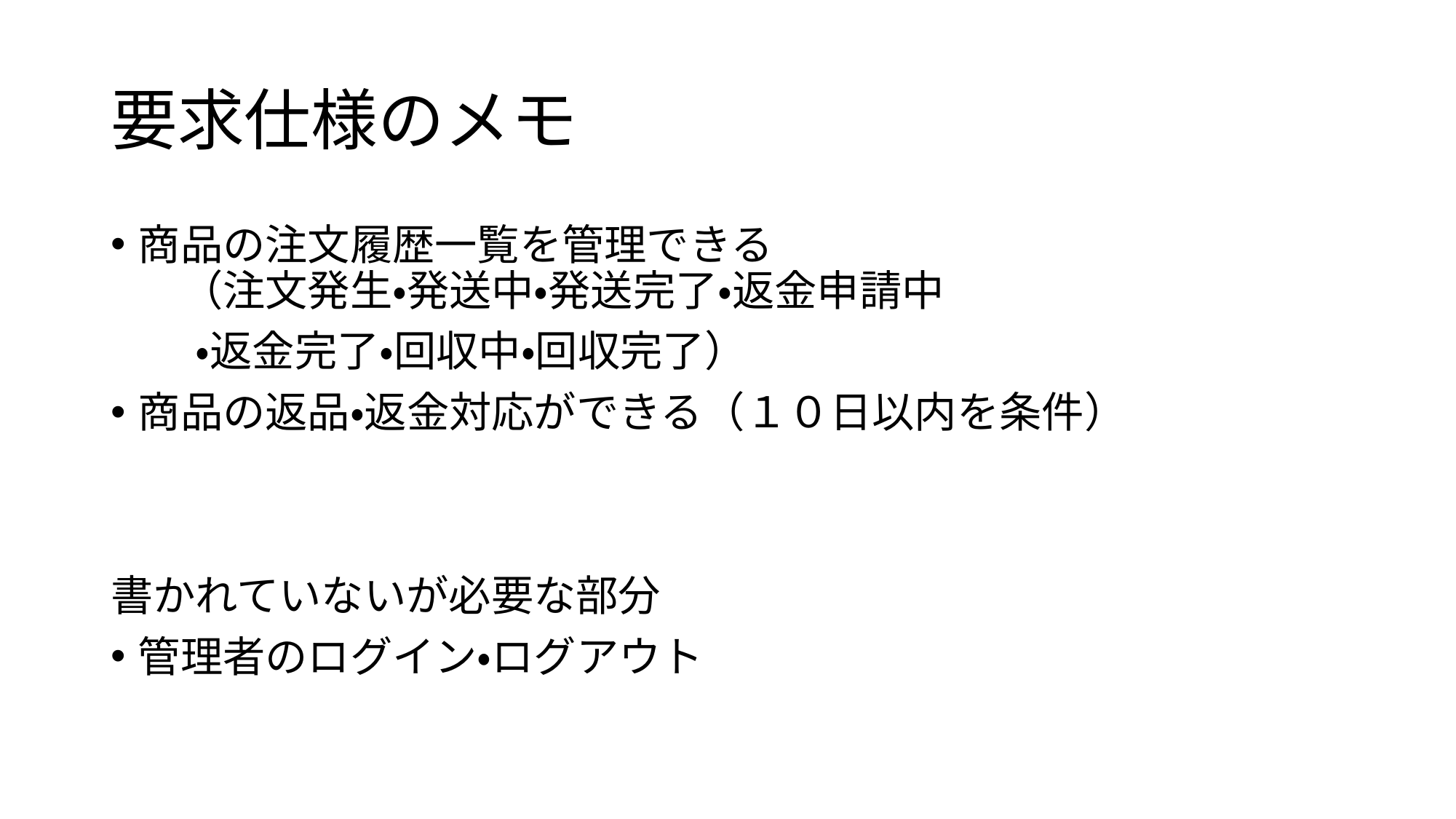

# 要求仕様のメモ
商品の注文履歴一覧を管理できる　　　　　　　　　　　　　　（注文発生・発送中・発送完了・返金申請中
　　・返金完了・回収中・回収完了）
商品の返品・返金対応ができる（１０日以内を条件）

書かれていないが必要な部分
管理者のログイン・ログアウト